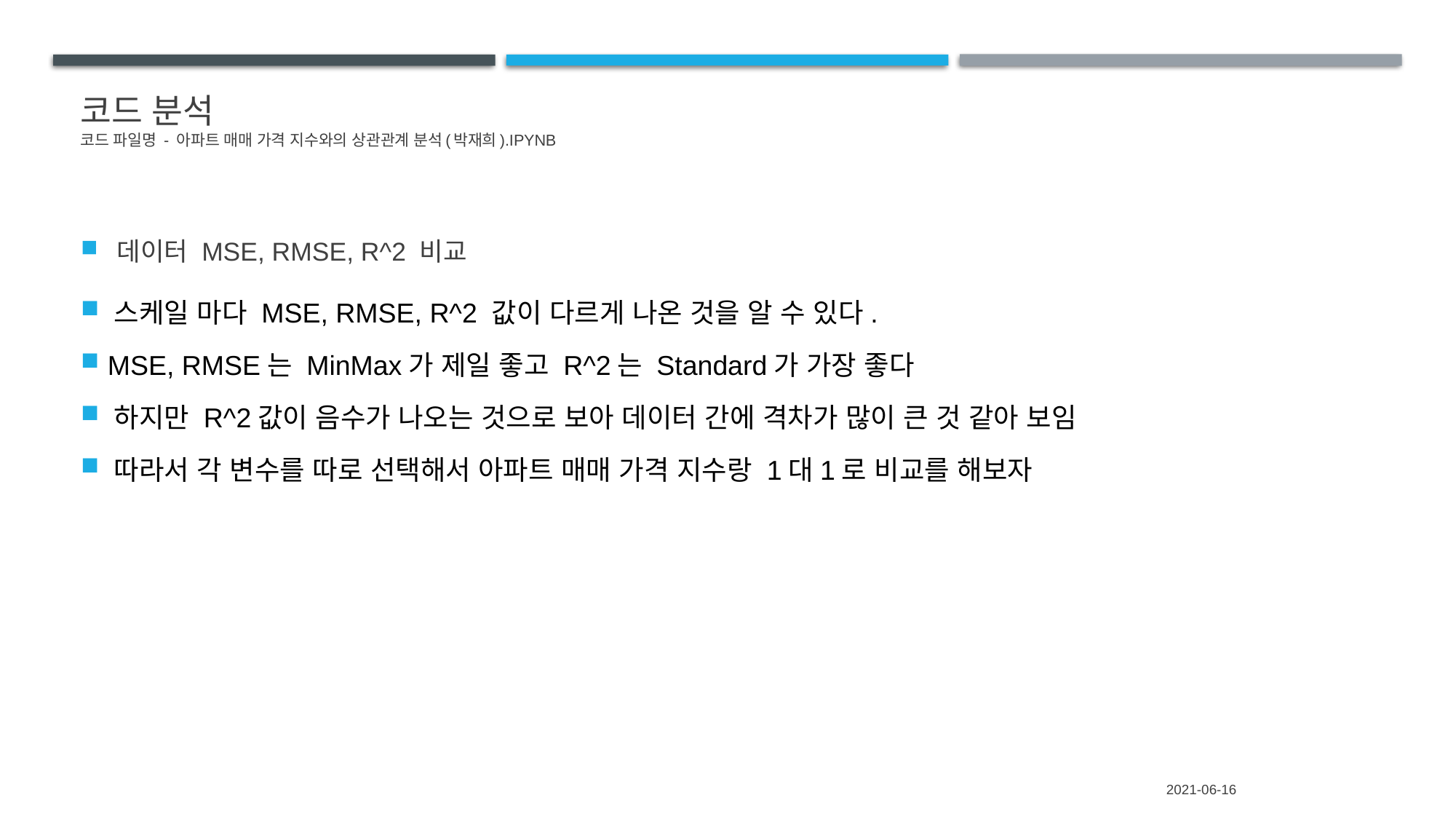

# 코드 분석 코드 파일명 - 아파트 매매 가격 지수와의 상관관계 분석(박재희).ipynb
데이터 MSE, RMSE, R^2 비교
 스케일 마다 MSE, RMSE, R^2 값이 다르게 나온 것을 알 수 있다.
 MSE, RMSE는 MinMax가 제일 좋고 R^2는 Standard가 가장 좋다
 하지만 R^2값이 음수가 나오는 것으로 보아 데이터 간에 격차가 많이 큰 것 같아 보임
 따라서 각 변수를 따로 선택해서 아파트 매매 가격 지수랑 1대1로 비교를 해보자

2021-06-16